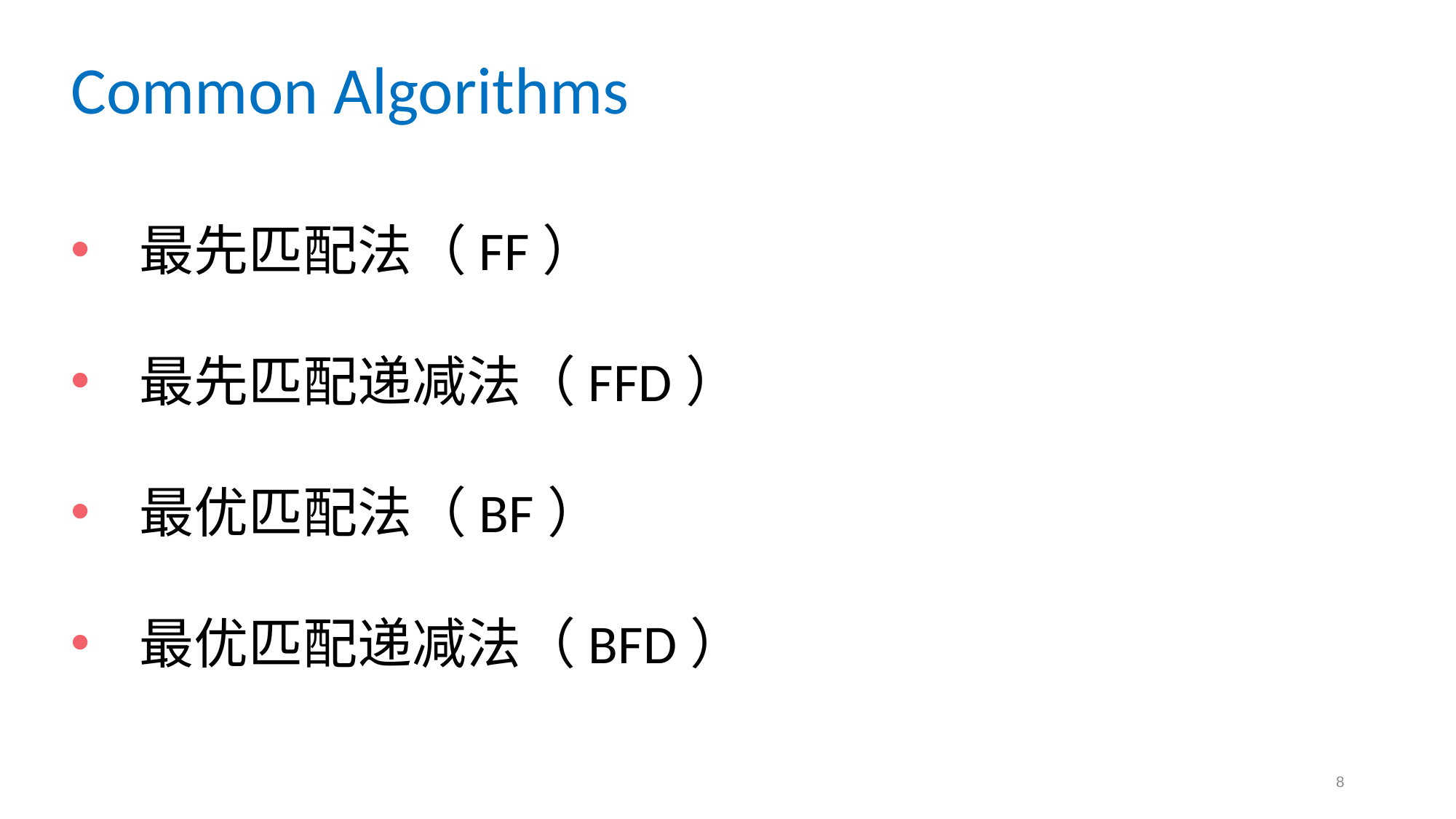

# Common Algorithms
最先匹配法（FF）

最先匹配递减法（FFD）

最优匹配法（BF）

最优匹配递减法（BFD）
8